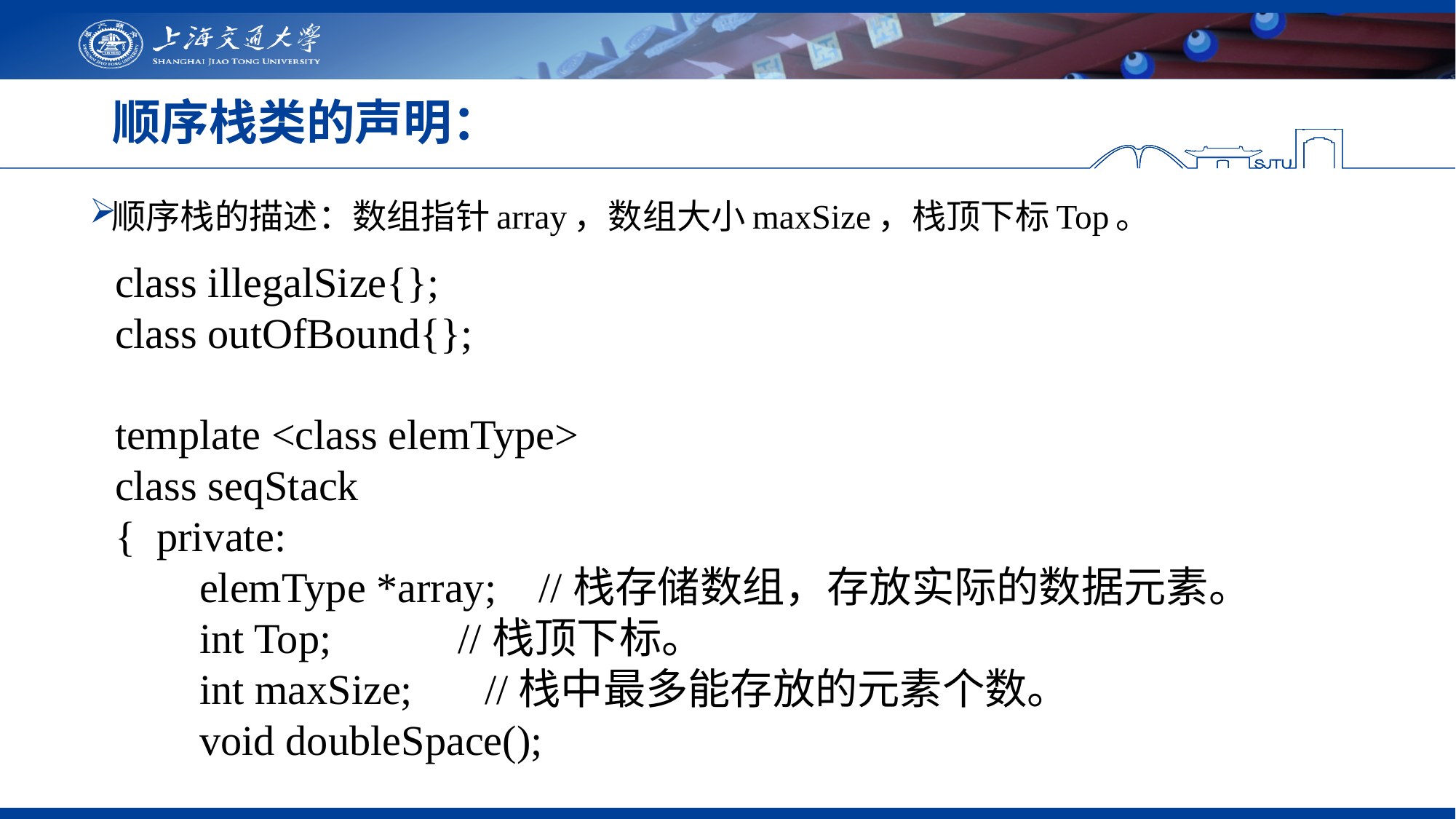

# 顺序栈类的声明：
顺序栈的描述：数组指针array，数组大小maxSize，栈顶下标Top。
class illegalSize{};
class outOfBound{};

template <class elemType>
class seqStack
{  private:
        elemType *array;    //栈存储数组，存放实际的数据元素。
        int Top;            //栈顶下标。
        int maxSize;	    //栈中最多能存放的元素个数。
        void doubleSpace();